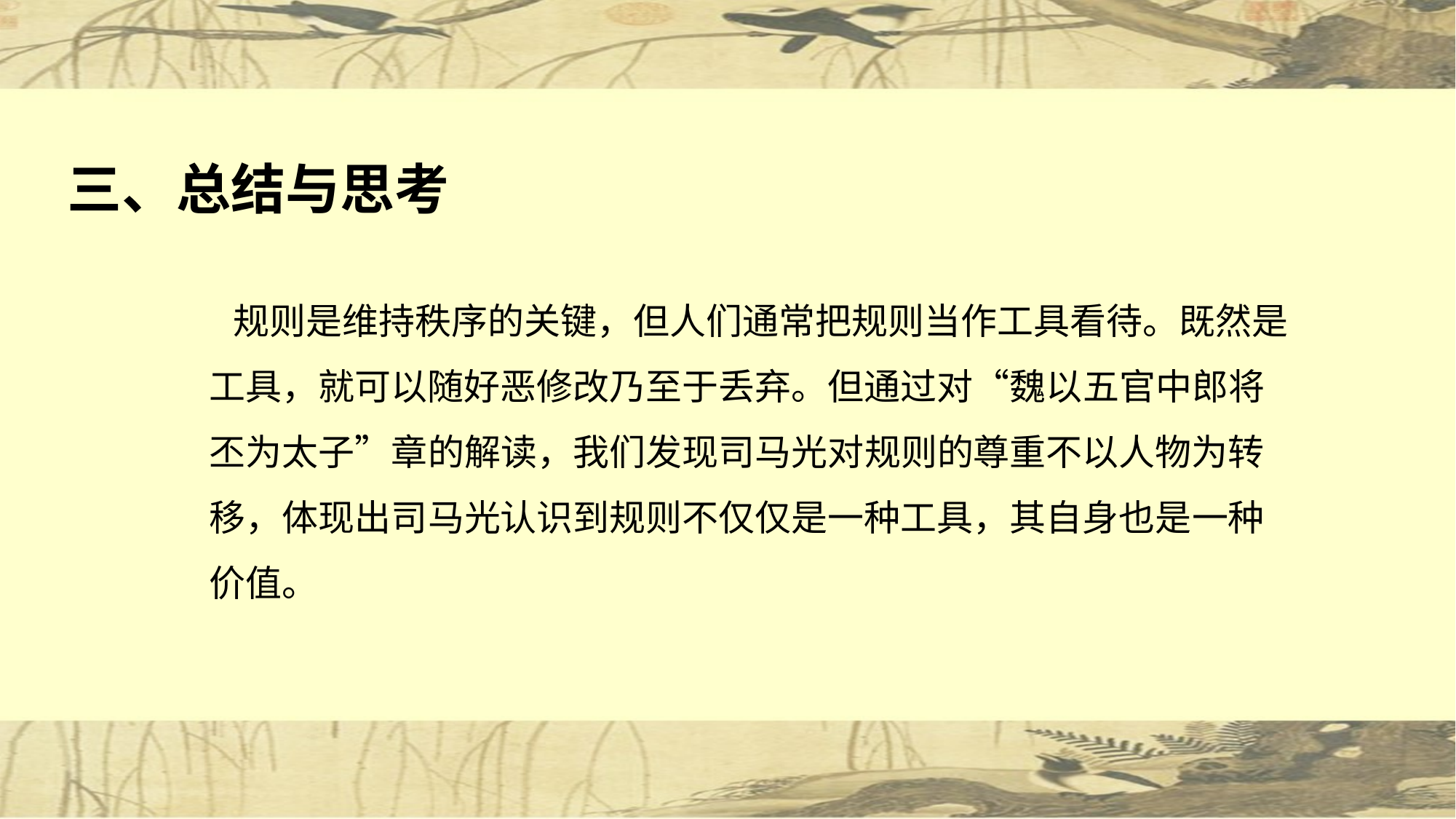

# 三、总结与思考
       规则是维持秩序的关键，但人们通常把规则当作工具看待。既然是工具，就可以随好恶修改乃至于丢弃。但通过对“魏以五官中郎将丕为太子”章的解读，我们发现司马光对规则的尊重不以人物为转移，体现出司马光认识到规则不仅仅是一种工具，其自身也是一种价值。